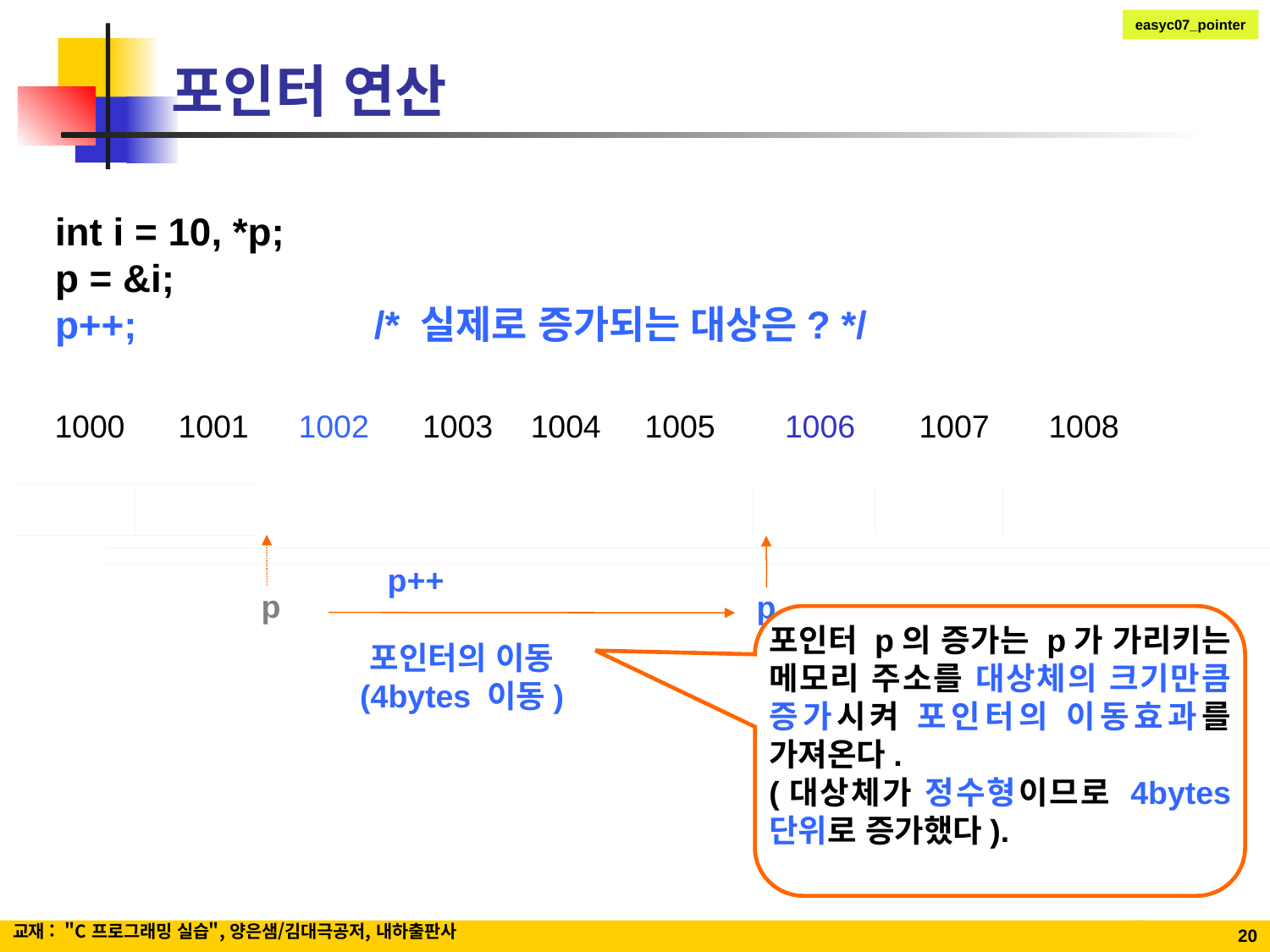

# 포인터 연산
int i = 10, *p;
p = &i;
p++;                      /* 실제로 증가되는 대상은? */
1000
1001
1002
1003
1004
1005
1006
1007
1008

10

p

p++

p
포인터 p의 증가는 p가 가리키는 메모리 주소를 대상체의 크기만큼 증가시켜 포인터의 이동효과를 가져온다.
(대상체가 정수형이므로 4bytes 단위로 증가했다).

포인터의 이동
(4bytes 이동)
교재 :  "C 프로그래밍 실습", 양은샘/김대극공저, 내하출판사
20